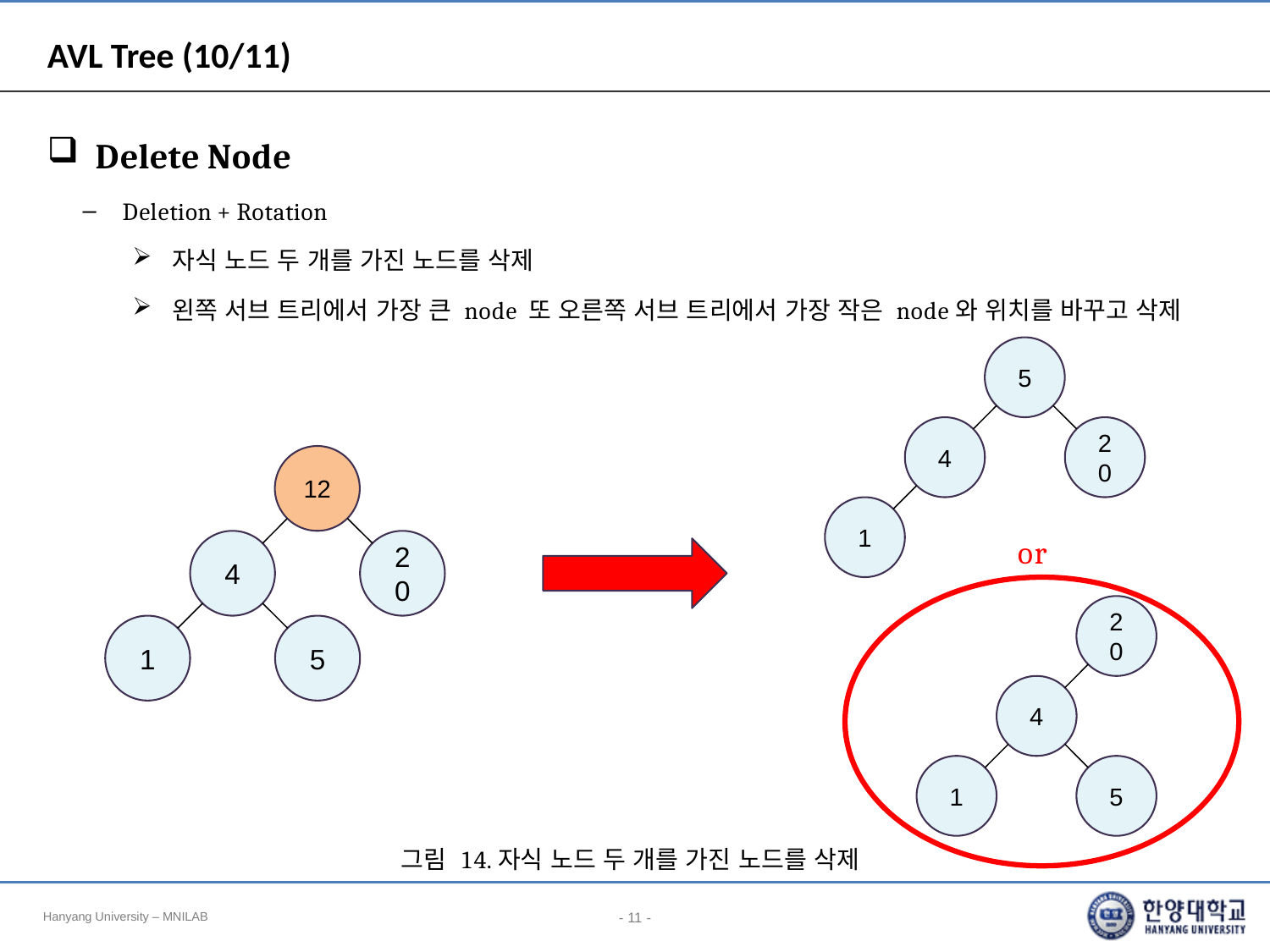

# AVL Tree (10/11)
Delete Node
Deletion + Rotation
자식 노드 두 개를 가진 노드를 삭제
왼쪽 서브 트리에서 가장 큰 node 또 오른쪽 서브 트리에서 가장 작은 node와 위치를 바꾸고 삭제
5
20
4
1
12
20
5
4
1
or

20
5
4
1
그림 14.자식 노드 두 개를 가진 노드를 삭제